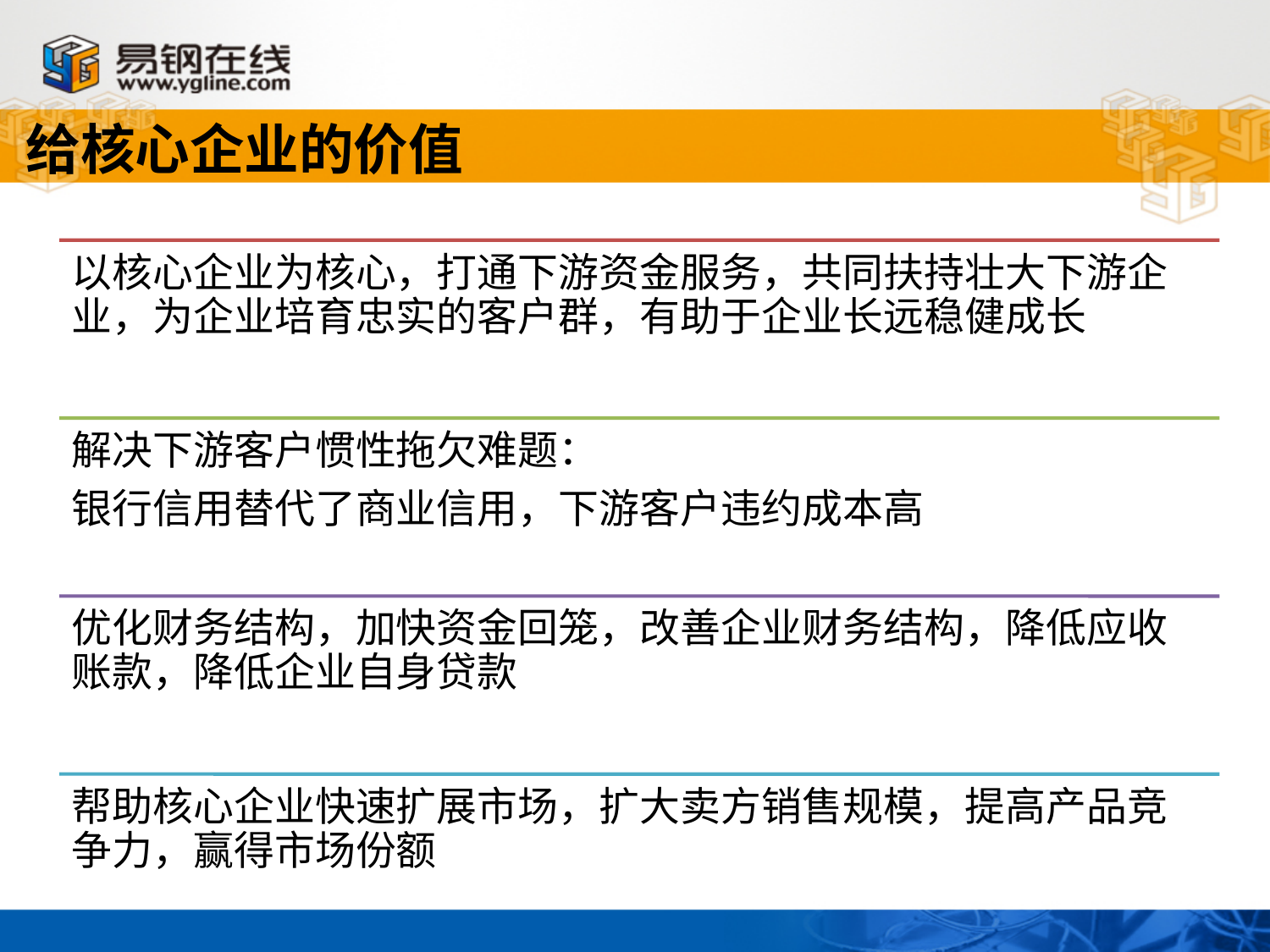

给核心企业的价值
以核心企业为核心，打通下游资金服务，共同扶持壮大下游企业，为企业培育忠实的客户群，有助于企业长远稳健成长
解决下游客户惯性拖欠难题：
银行信用替代了商业信用，下游客户违约成本高
优化财务结构，加快资金回笼，改善企业财务结构，降低应收账款，降低企业自身贷款
帮助核心企业快速扩展市场，扩大卖方销售规模，提高产品竞争力，赢得市场份额